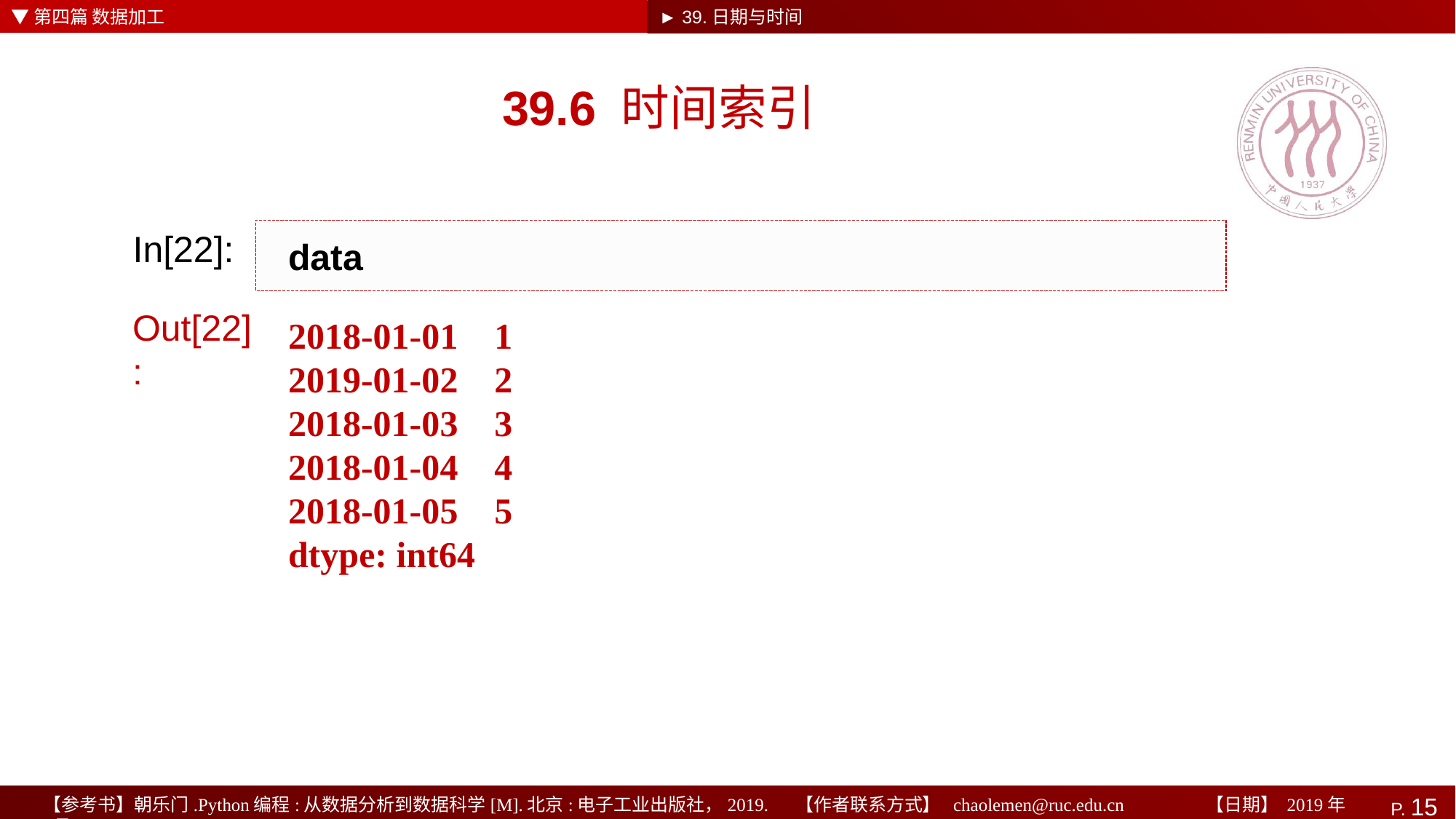

▼第四篇 数据加工
► 39.日期与时间
# 39.6 时间索引
In[22]:
data
2018-01-01    1
2019-01-02    2
2018-01-03    3
2018-01-04    4
2018-01-05    5
dtype: int64
Out[22]: